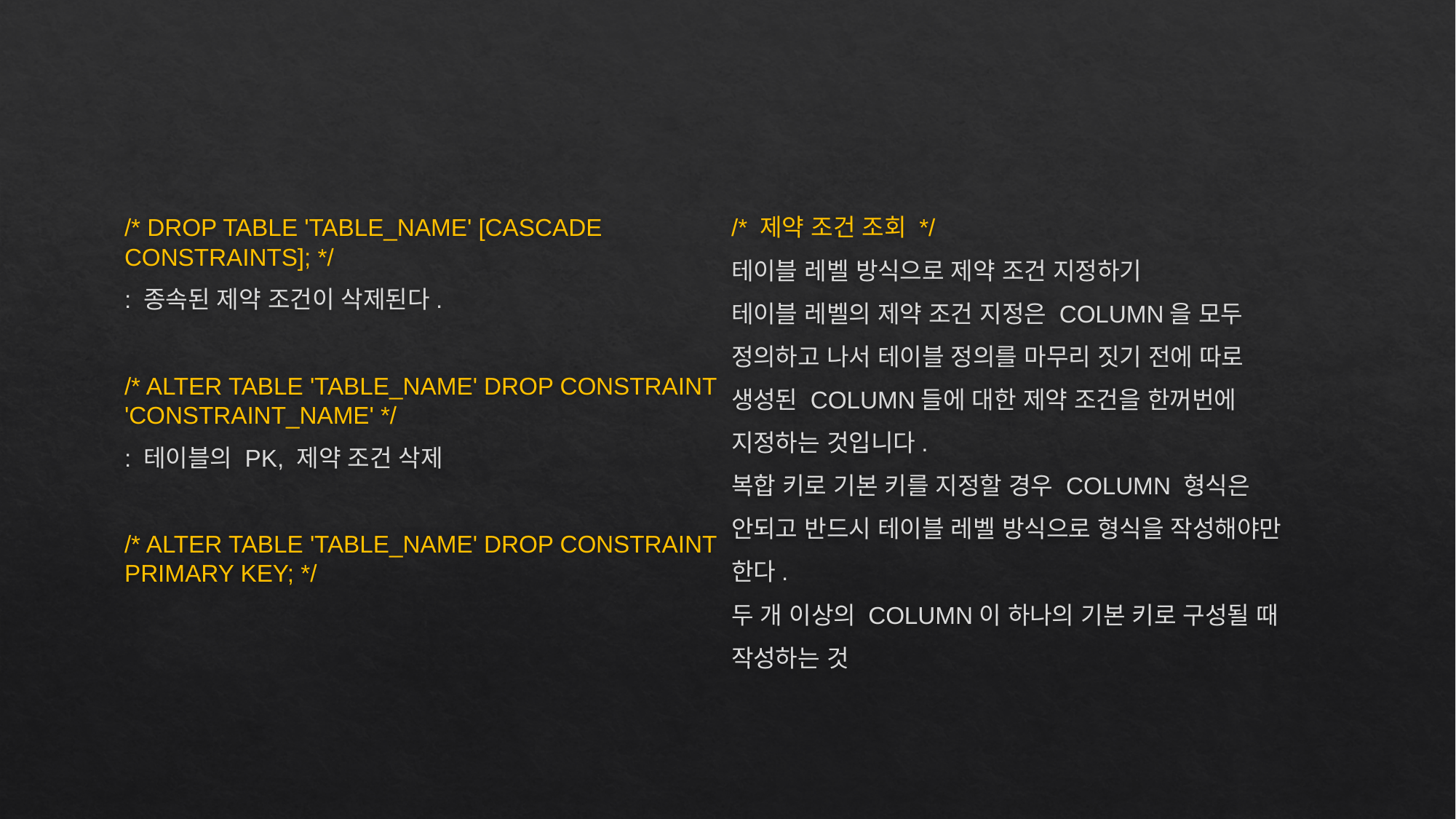

/* DROP TABLE 'TABLE_NAME' [CASCADE CONSTRAINTS]; */
: 종속된 제약 조건이 삭제된다.

/* ALTER TABLE 'TABLE_NAME' DROP CONSTRAINT 'CONSTRAINT_NAME' */
: 테이블의 PK, 제약 조건 삭제

/* ALTER TABLE 'TABLE_NAME' DROP CONSTRAINT PRIMARY KEY; */

/* 제약 조건 조회 */
테이블 레벨 방식으로 제약 조건 지정하기
테이블 레벨의 제약 조건 지정은 COLUMN을 모두
정의하고 나서 테이블 정의를 마무리 짓기 전에 따로
생성된 COLUMN들에 대한 제약 조건을 한꺼번에
지정하는 것입니다.
복합 키로 기본 키를 지정할 경우 COLUMN 형식은
안되고 반드시 테이블 레벨 방식으로 형식을 작성해야만
한다.
두 개 이상의 COLUMN이 하나의 기본 키로 구성될 때
작성하는 것